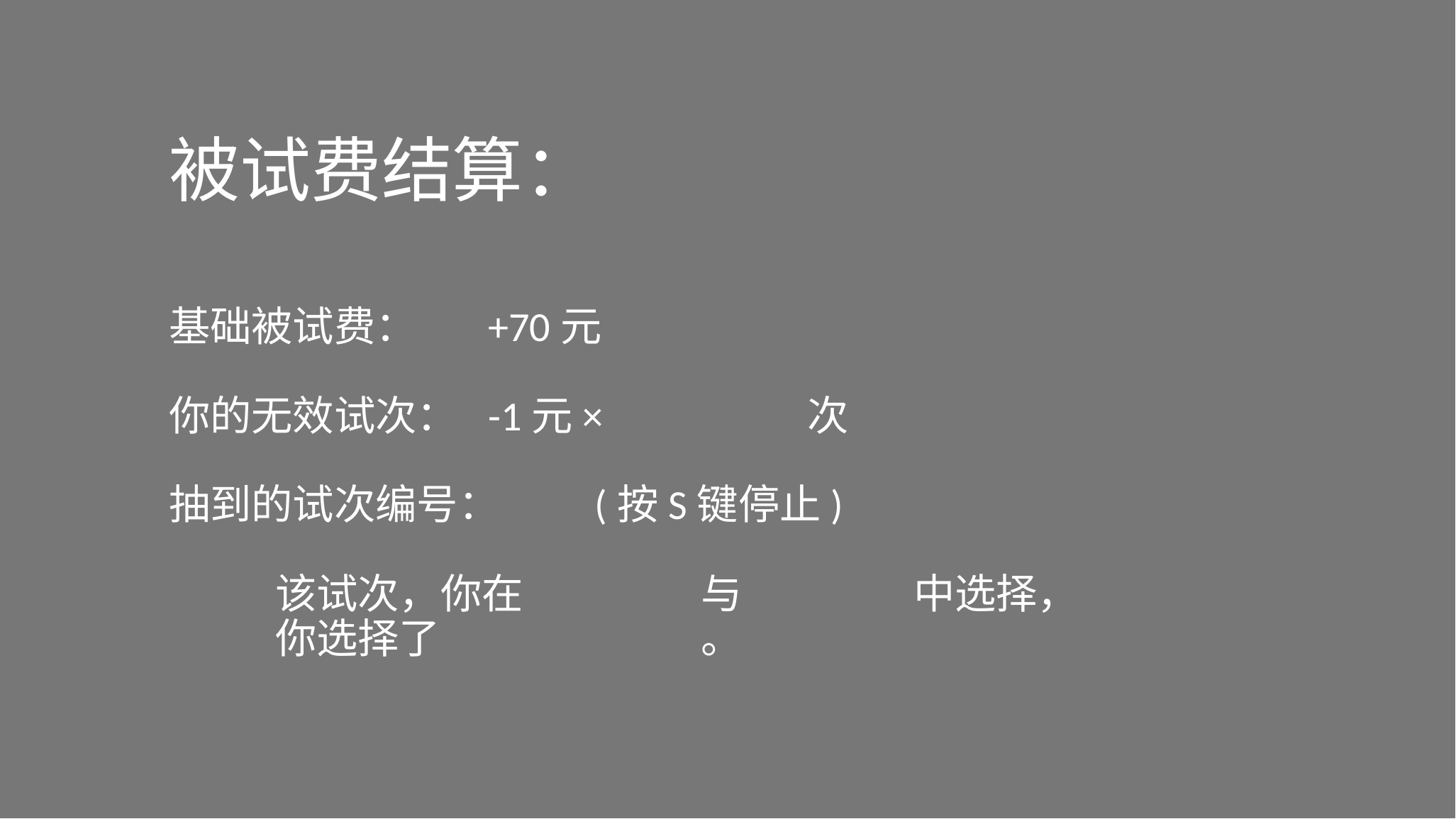

被试费结算：
基础被试费：	+70元

你的无效试次：	-1元×		次

抽到的试次编号：	(按S键停止)

	该试次，你在		与		中选择，
	你选择了			。